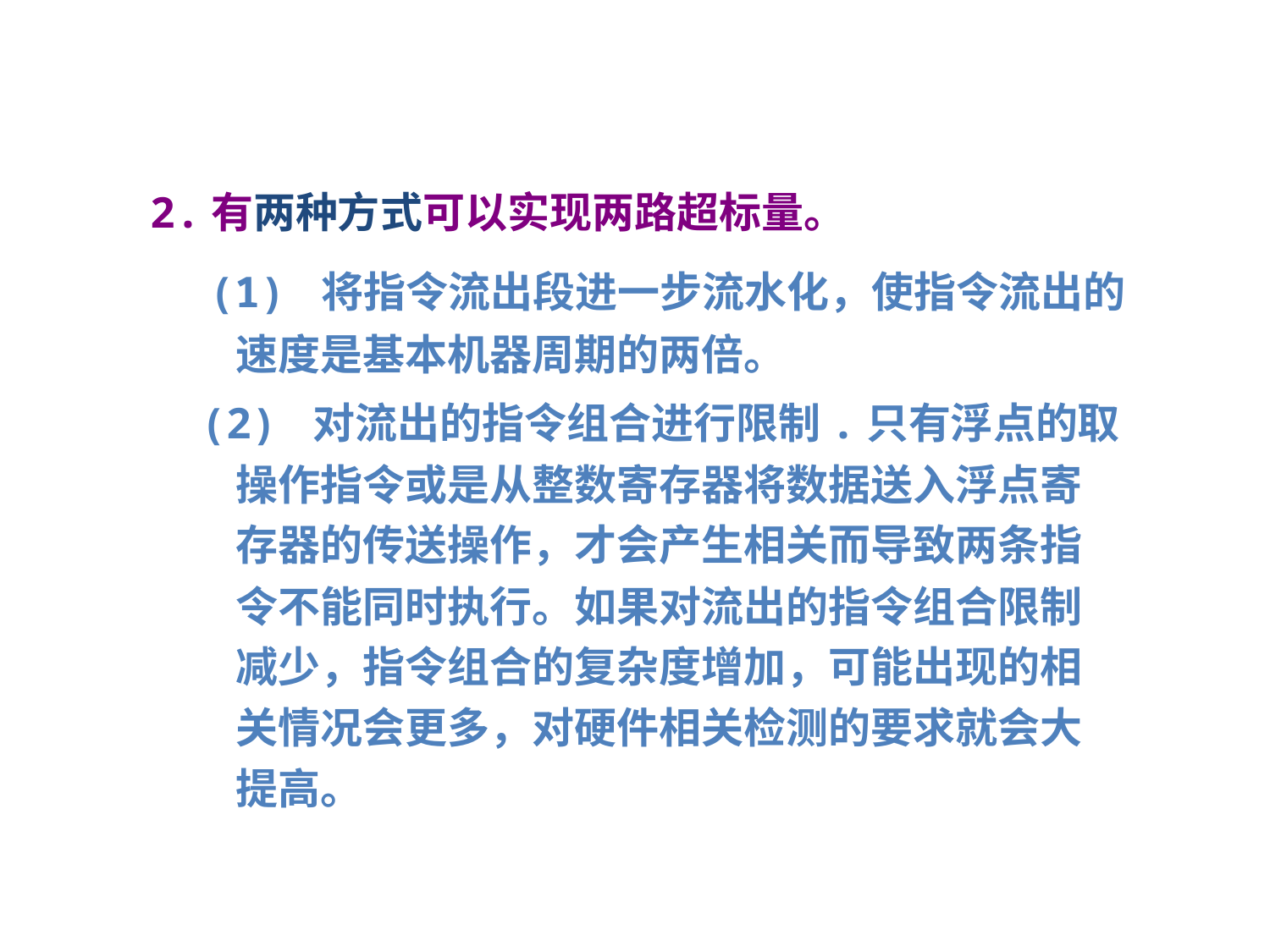

2.有两种方式可以实现两路超标量。
  (1) 将指令流出段进一步流水化，使指令流出的
    速度是基本机器周期的两倍。
  (2) 对流出的指令组合进行限制.只有浮点的取
    操作指令或是从整数寄存器将数据送入浮点寄
    存器的传送操作，才会产生相关而导致两条指
    令不能同时执行。如果对流出的指令组合限制
    减少，指令组合的复杂度增加，可能出现的相
    关情况会更多，对硬件相关检测的要求就会大
    提高。